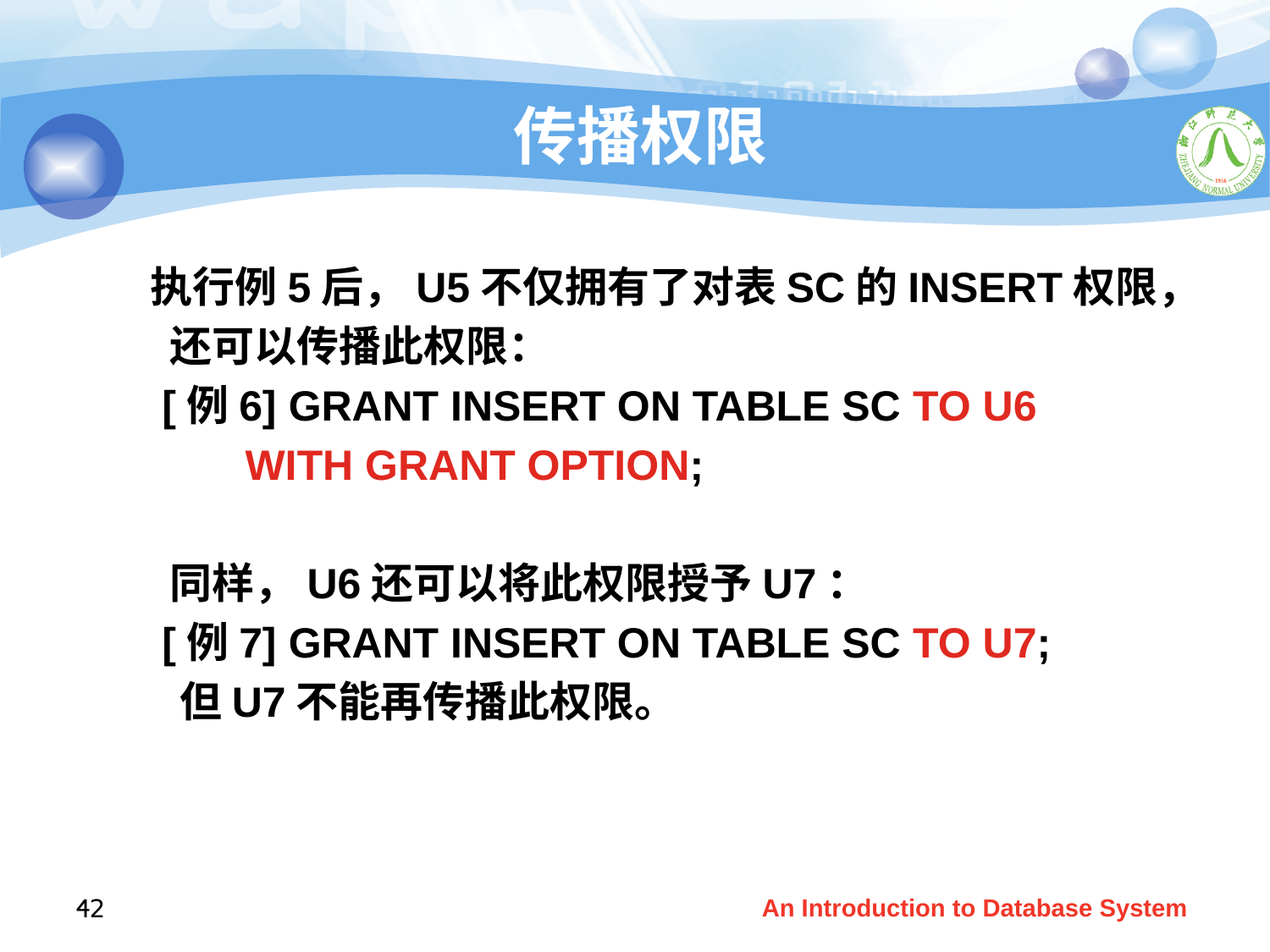

# 传播权限
执行例5后，U5不仅拥有了对表SC的INSERT权限，
 还可以传播此权限：
 [例6] GRANT INSERT ON TABLE SC TO U6
        WITH GRANT OPTION;

 同样，U6还可以将此权限授予U7：
 [例7] GRANT INSERT ON TABLE SC TO U7;
  但U7不能再传播此权限。

42
An Introduction to Database System